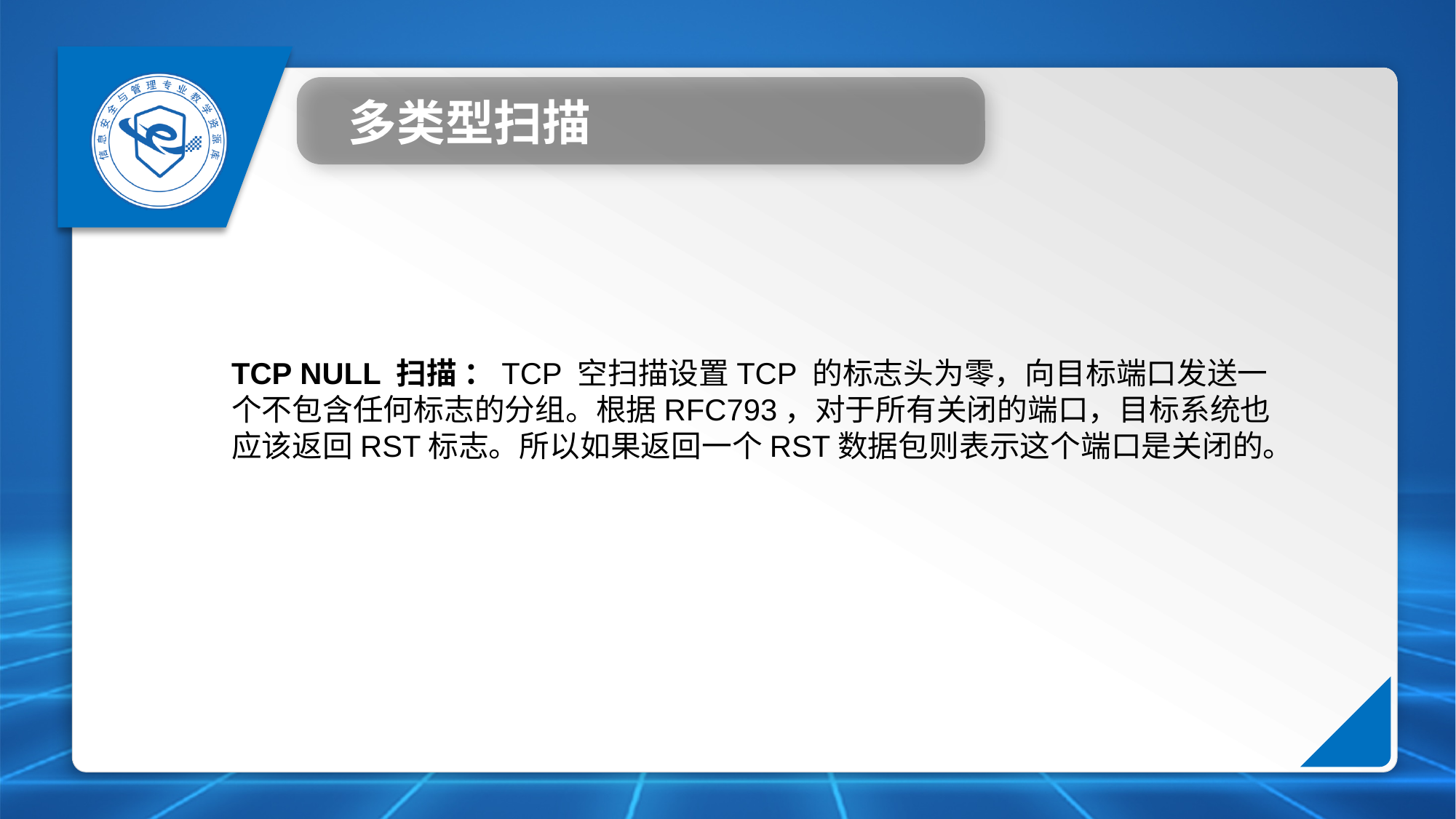

多类型扫描
TCP NULL 扫描 ：TCP 空扫描设置TCP 的标志头为零，向目标端口发送一个不包含任何标志的分组。根据RFC793，对于所有关闭的端口，目标系统也应该返回RST标志。所以如果返回一个RST数据包则表示这个端口是关闭的。